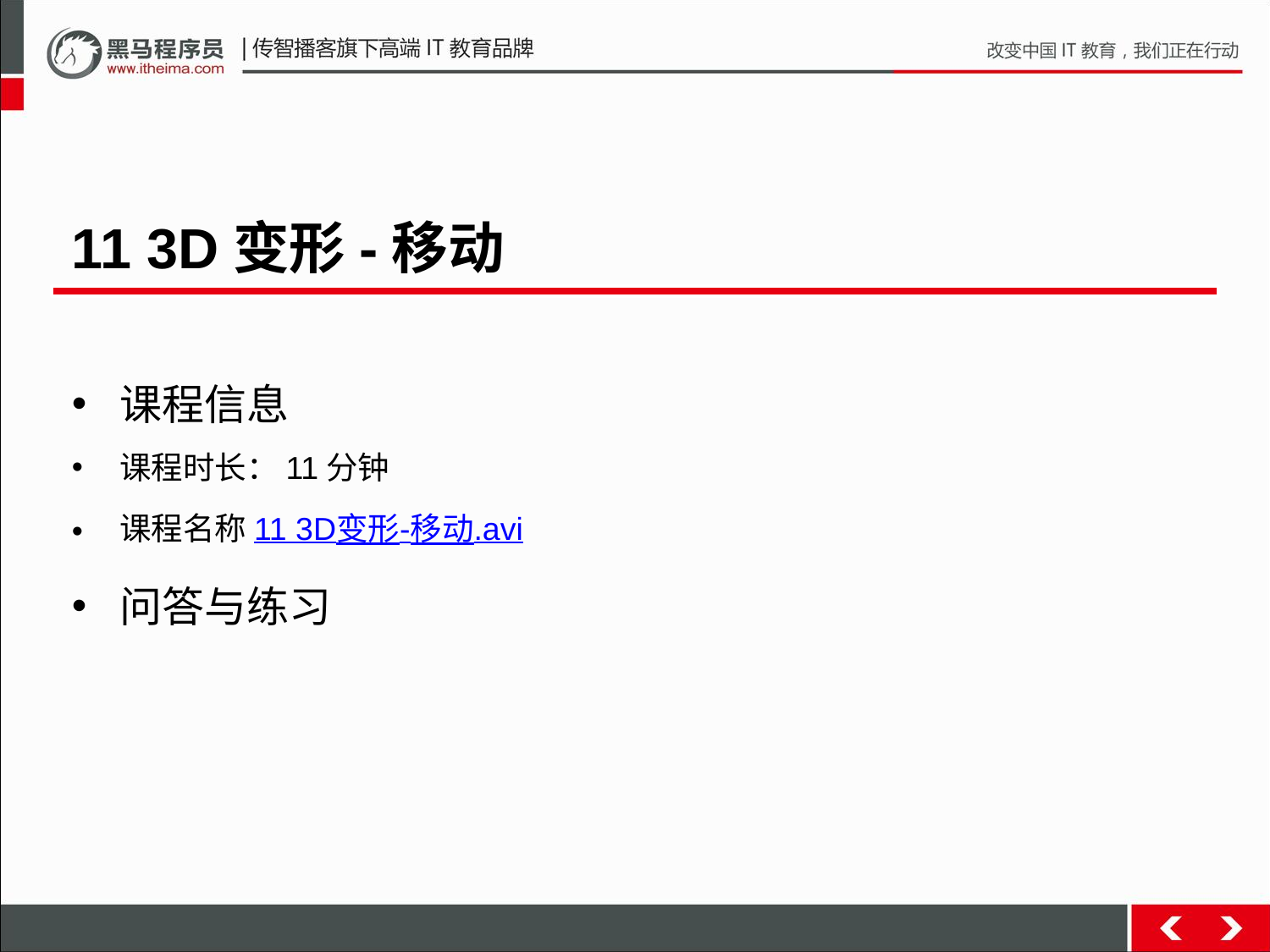

11 3D变形-移动
课程信息
课程时长：11分钟
课程名称11 3D变形-移动.avi
问答与练习